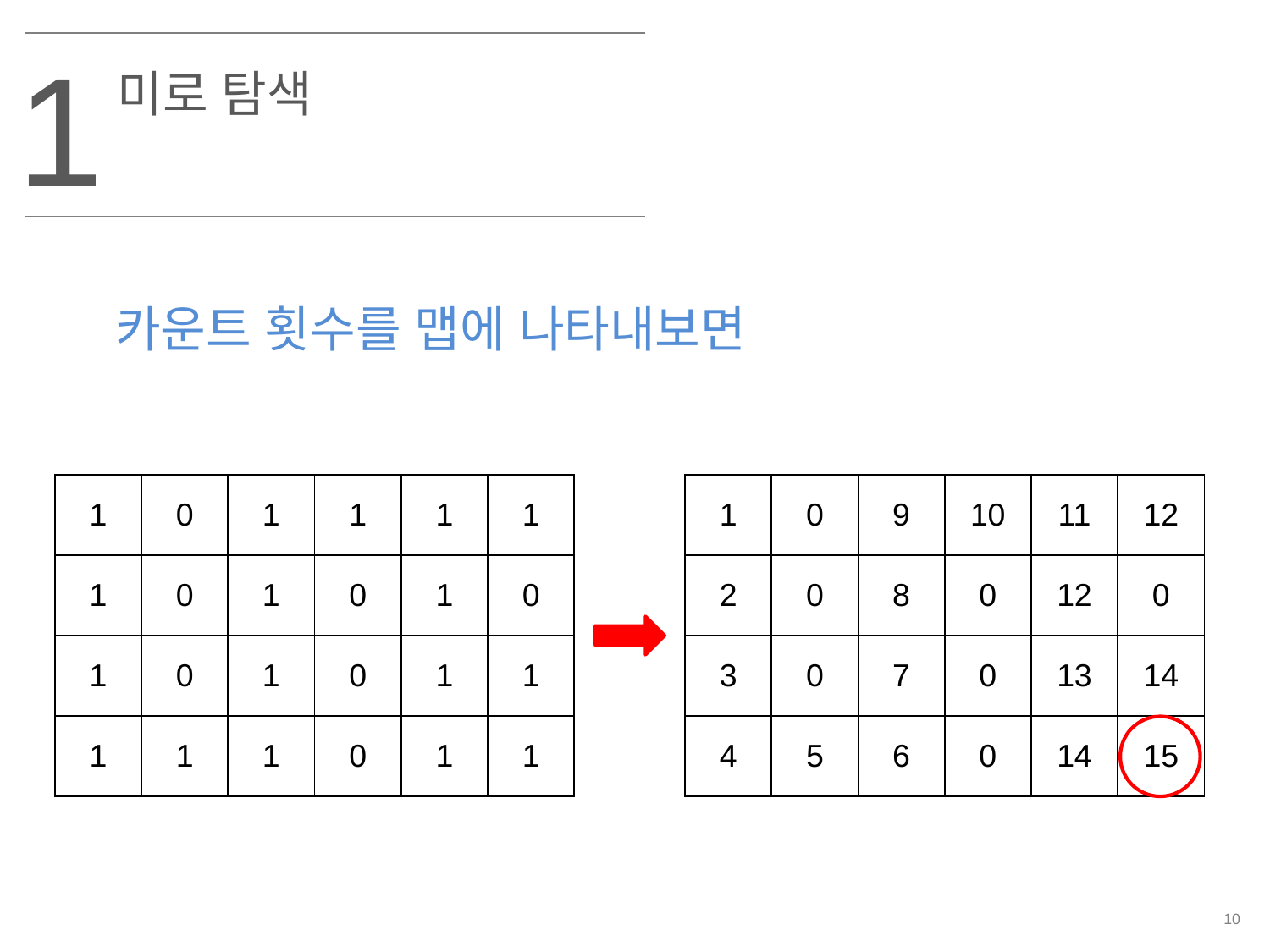

1
미로 탐색
카운트 횟수를 맵에 나타내보면
| 1 | 0 | 1 | 1 | 1 | 1 |
| --- | --- | --- | --- | --- | --- |
| 1 | 0 | 1 | 0 | 1 | 0 |
| 1 | 0 | 1 | 0 | 1 | 1 |
| 1 | 1 | 1 | 0 | 1 | 1 |
| 1 | 0 | 9 | 10 | 11 | 12 |
| --- | --- | --- | --- | --- | --- |
| 2 | 0 | 8 | 0 | 12 | 0 |
| 3 | 0 | 7 | 0 | 13 | 14 |
| 4 | 5 | 6 | 0 | 14 | 15 |